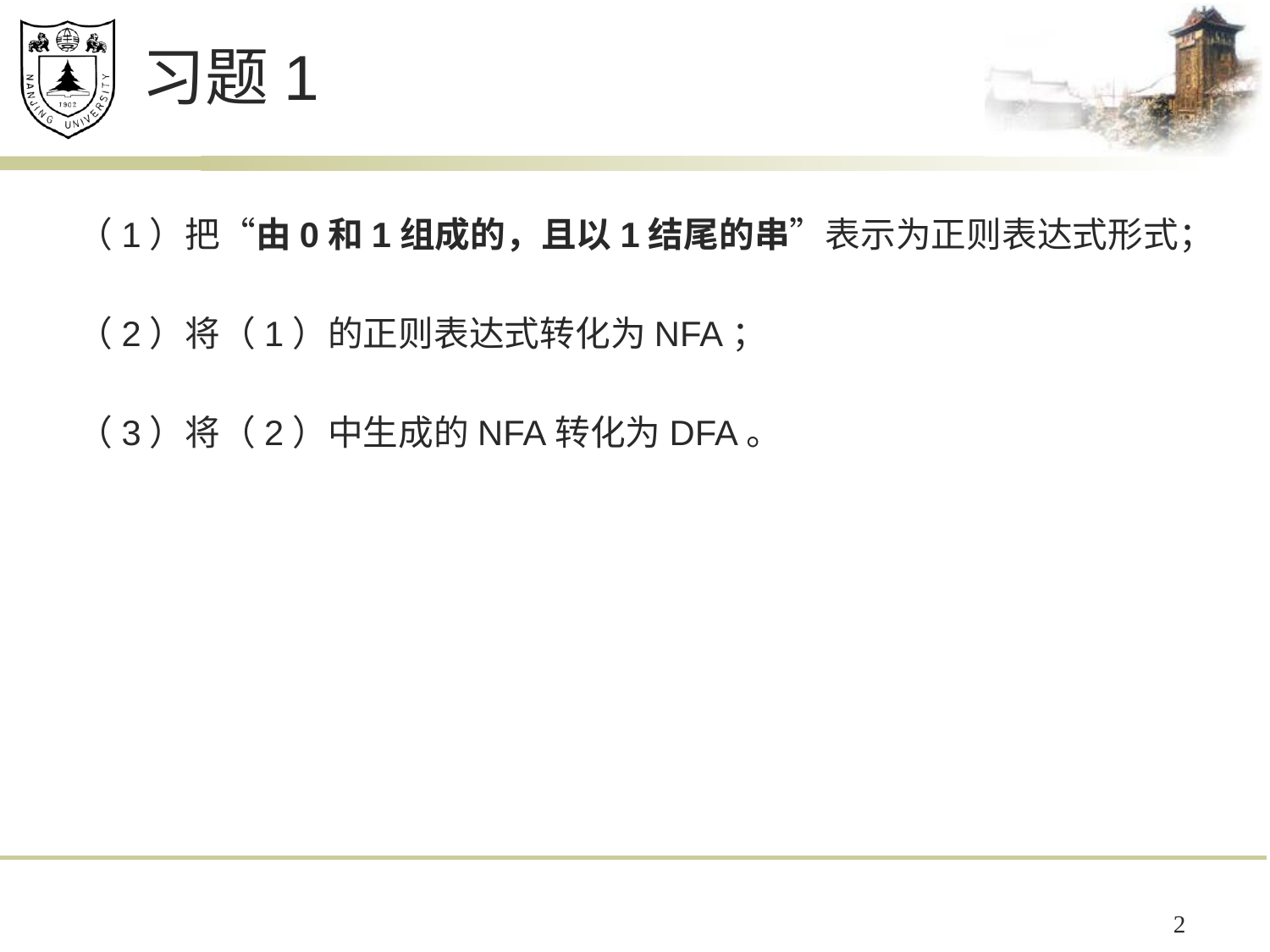

# 习题1
（1）把“由0和1组成的，且以1结尾的串”表示为正则表达式形式；

（2）将（1）的正则表达式转化为NFA；

（3）将（2）中生成的NFA转化为DFA。